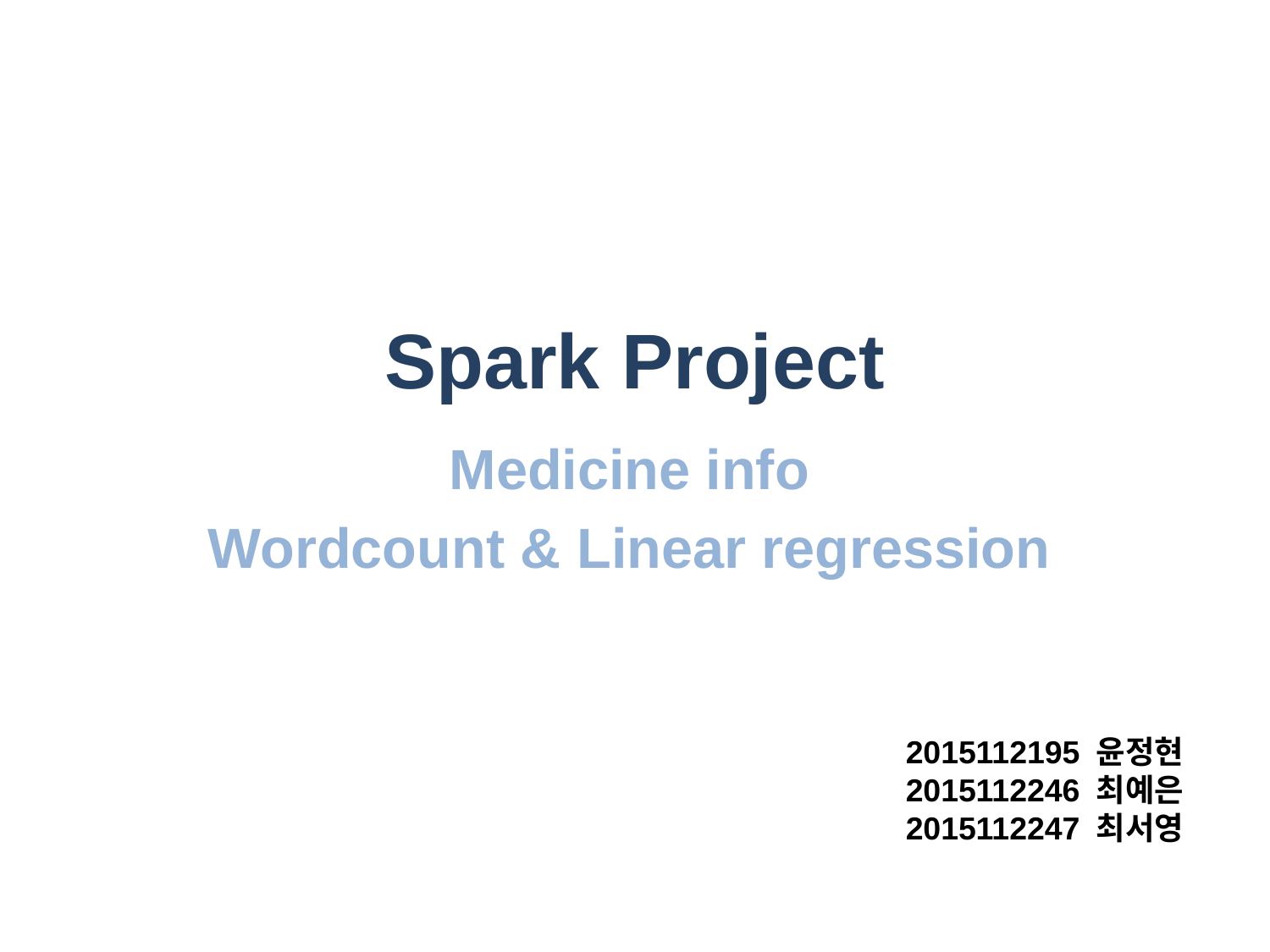

# Spark Project
Medicine info
Wordcount & Linear regression
2015112195 윤정현
2015112246 최예은
2015112247 최서영